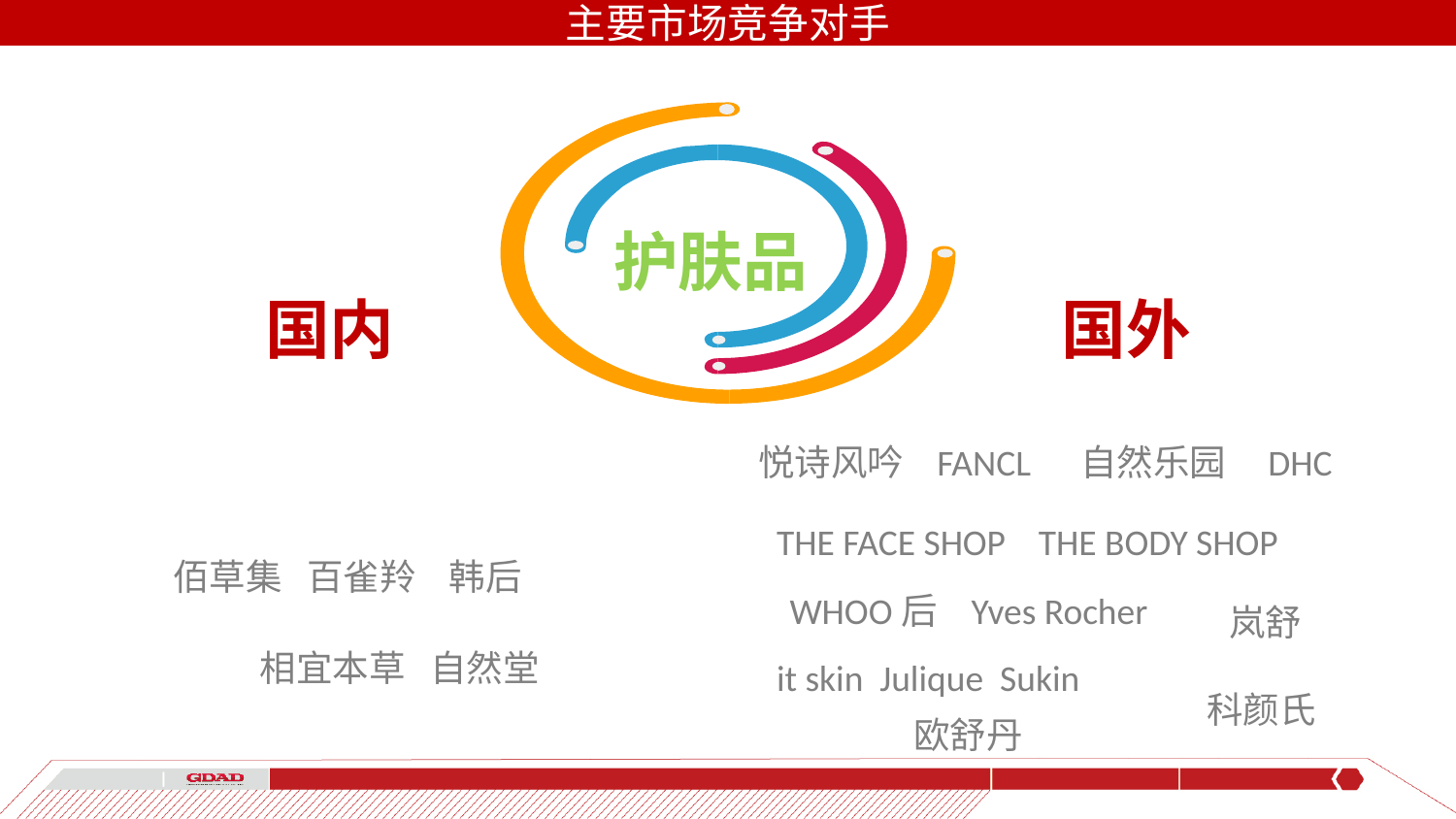

主要市场竞争对手

护肤品
国内
国外
悦诗风吟   FANCL
自然乐园    DHC
THE FACE SHOP    THE BODY SHOP
佰草集   百雀羚    韩后
WHOO后   Yves Rocher

岚舒

科颜氏
相宜本草   自然堂
it skin  Julique  Sukin

欧舒丹